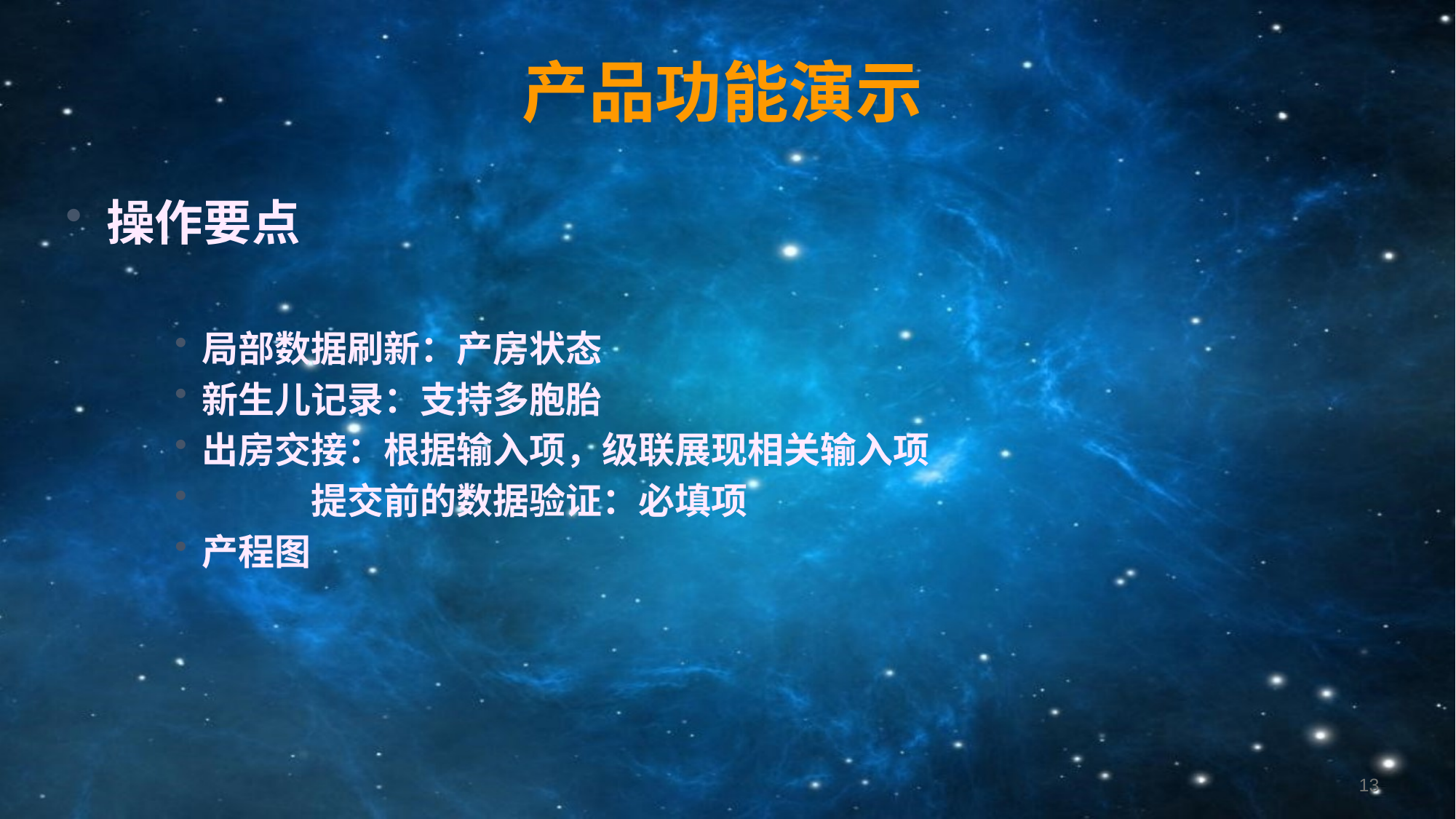

# 产品功能演示
操作要点

局部数据刷新：产房状态
新生儿记录：支持多胞胎
出房交接：根据输入项，级联展现相关输入项
	提交前的数据验证：必填项
产程图
13